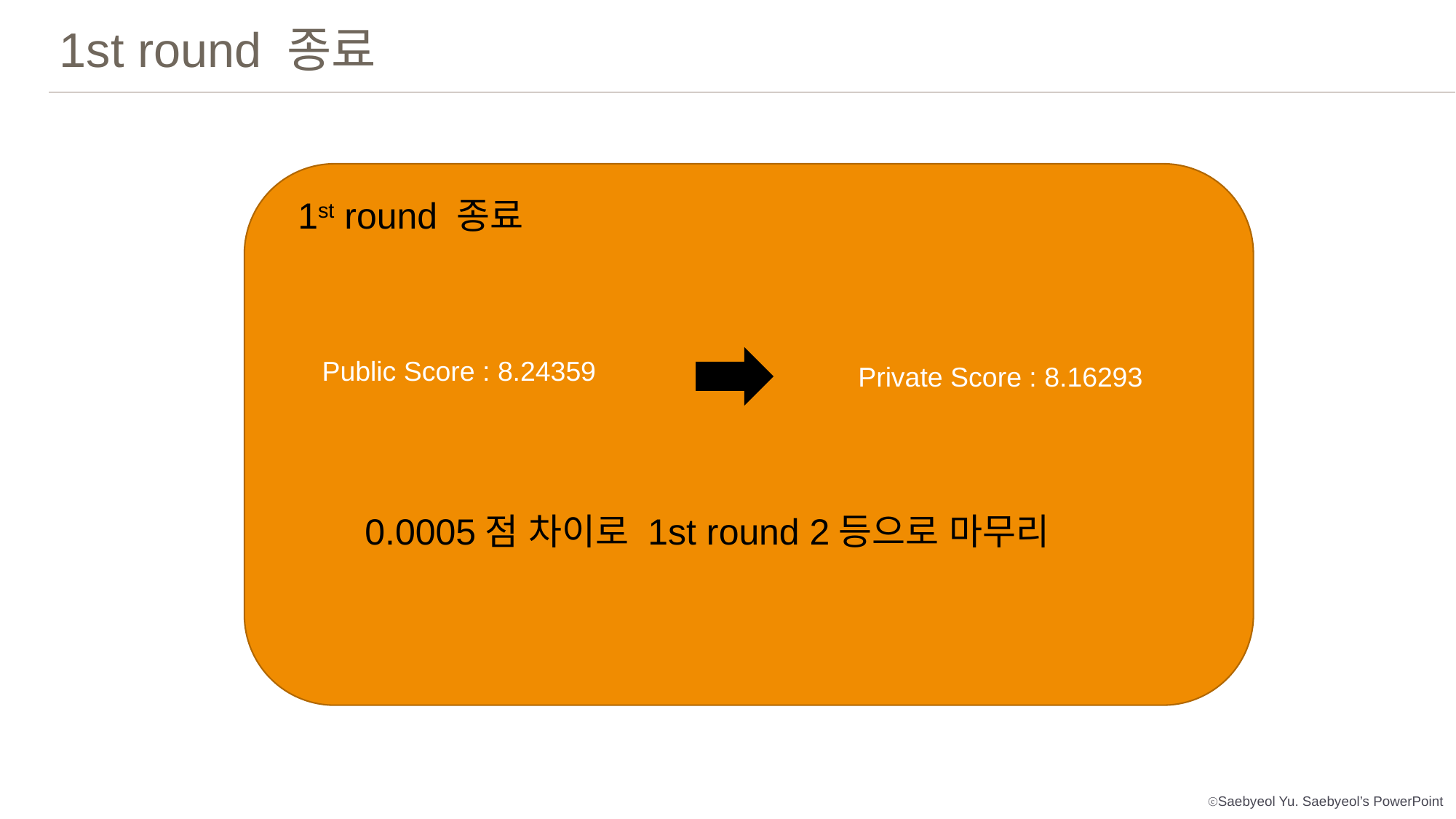

1st round 종료

1st round 종료
Public Score : 8.24359

Private Score : 8.16293
0.0005점 차이로 1st round 2등으로 마무리